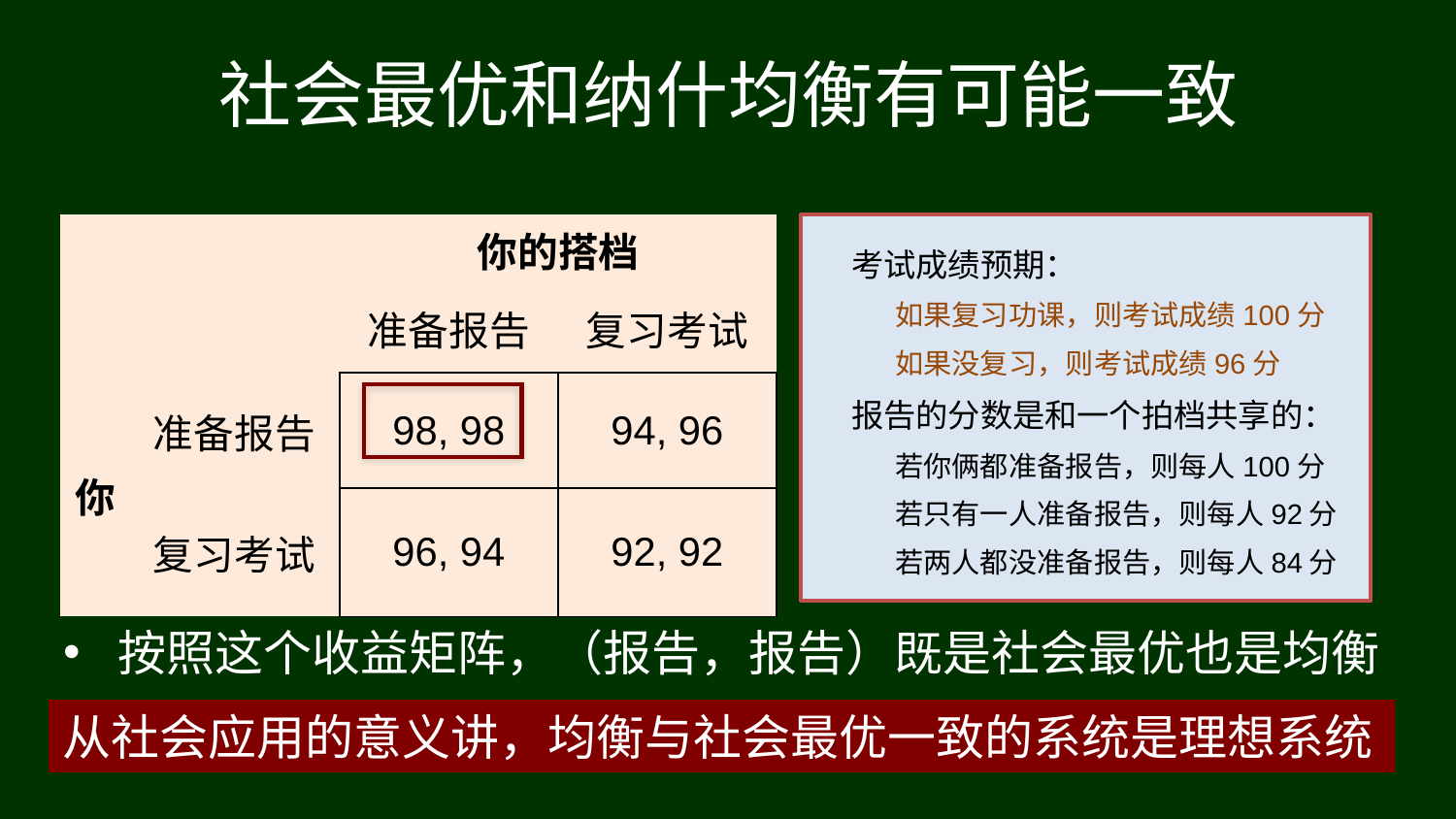

# 社会最优和纳什均衡有可能一致
|  |  | 你的搭档 |  |
| --- | --- | --- | --- |
|  |  | 准备报告 | 复习考试 |
| 你 | 准备报告 | 98, 98 | 94, 96 |
|  | 复习考试 | 96, 94 | 92, 92 |
考试成绩预期：
如果复习功课，则考试成绩100分
如果没复习，则考试成绩96分
报告的分数是和一个拍档共享的：
若你俩都准备报告，则每人100分
若只有一人准备报告，则每人92分
若两人都没准备报告，则每人84分

按照这个收益矩阵，（报告，报告）既是社会最优也是均衡
从社会应用的意义讲，均衡与社会最优一致的系统是理想系统